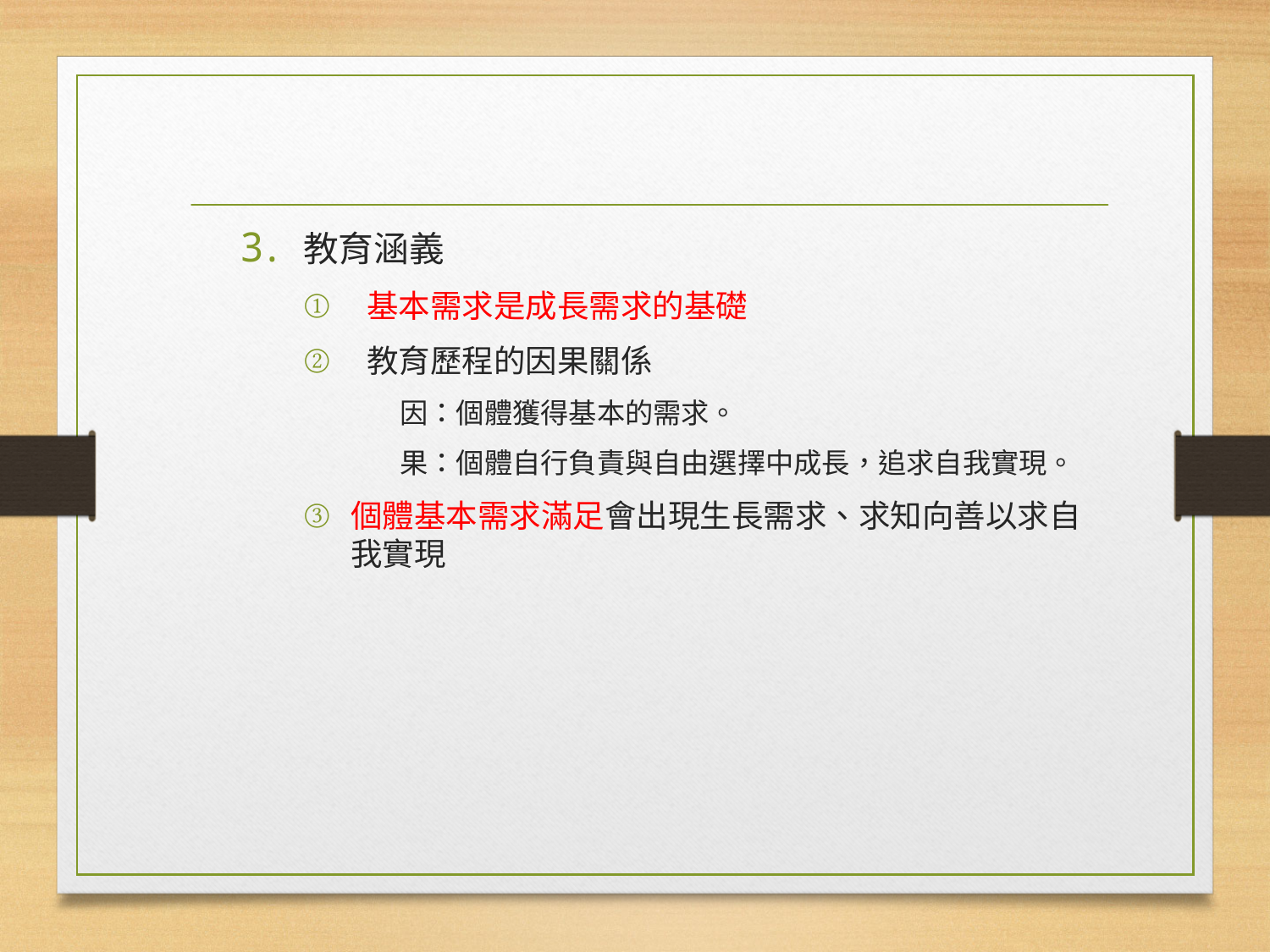

#
教育涵義
基本需求是成長需求的基礎
教育歷程的因果關係
   因：個體獲得基本的需求。
   果：個體自行負責與自由選擇中成長，追求自我實現。
個體基本需求滿足會出現生長需求、求知向善以求自我實現